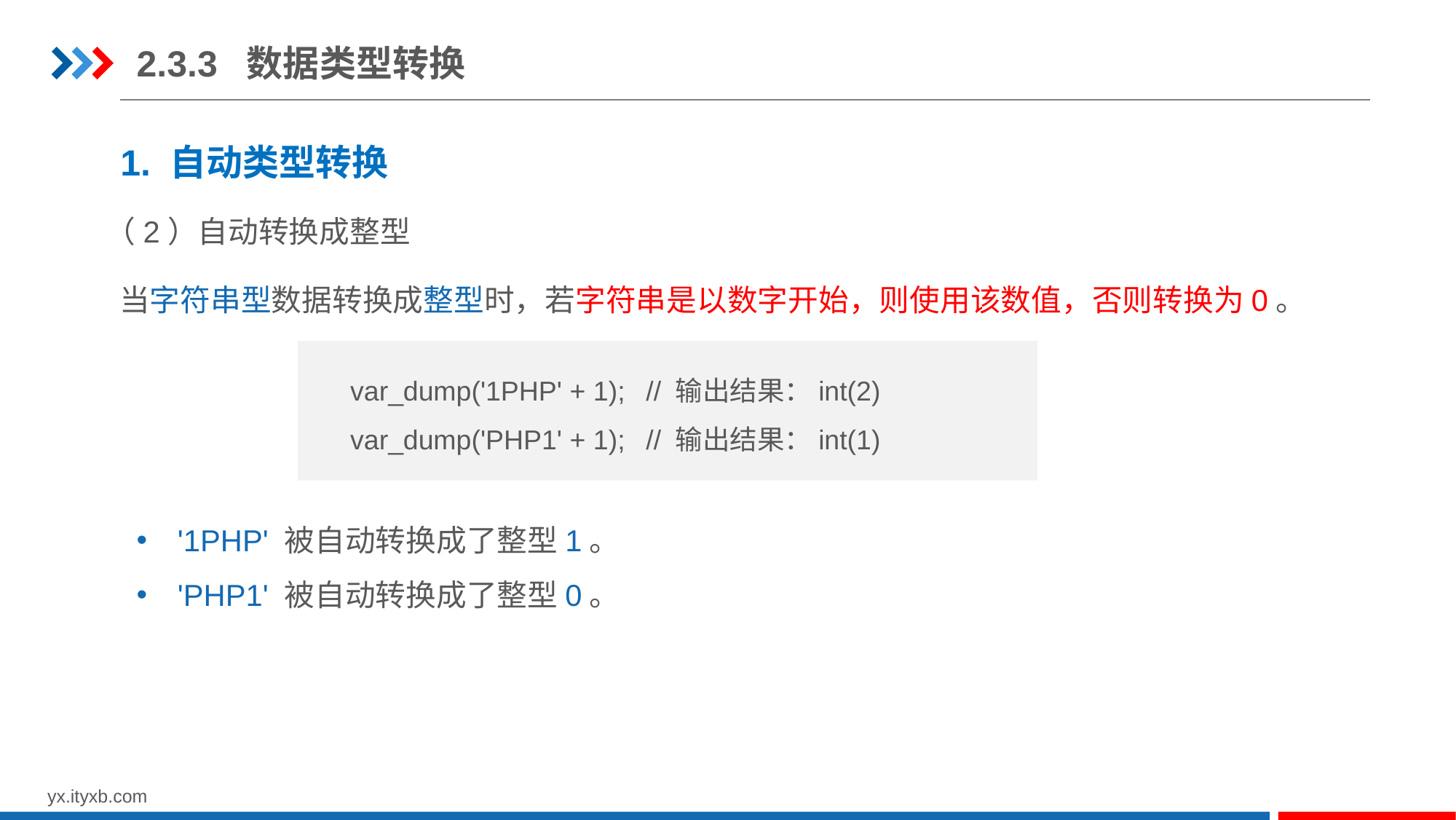

2.3.3  数据类型转换
1. 自动类型转换
（2）自动转换成整型
当字符串型数据转换成整型时，若字符串是以数字开始，则使用该数值，否则转换为0。

var_dump('1PHP' + 1);	// 输出结果：int(2)
var_dump('PHP1' + 1);	// 输出结果：int(1)
'1PHP' 被自动转换成了整型1。
'PHP1' 被自动转换成了整型0。